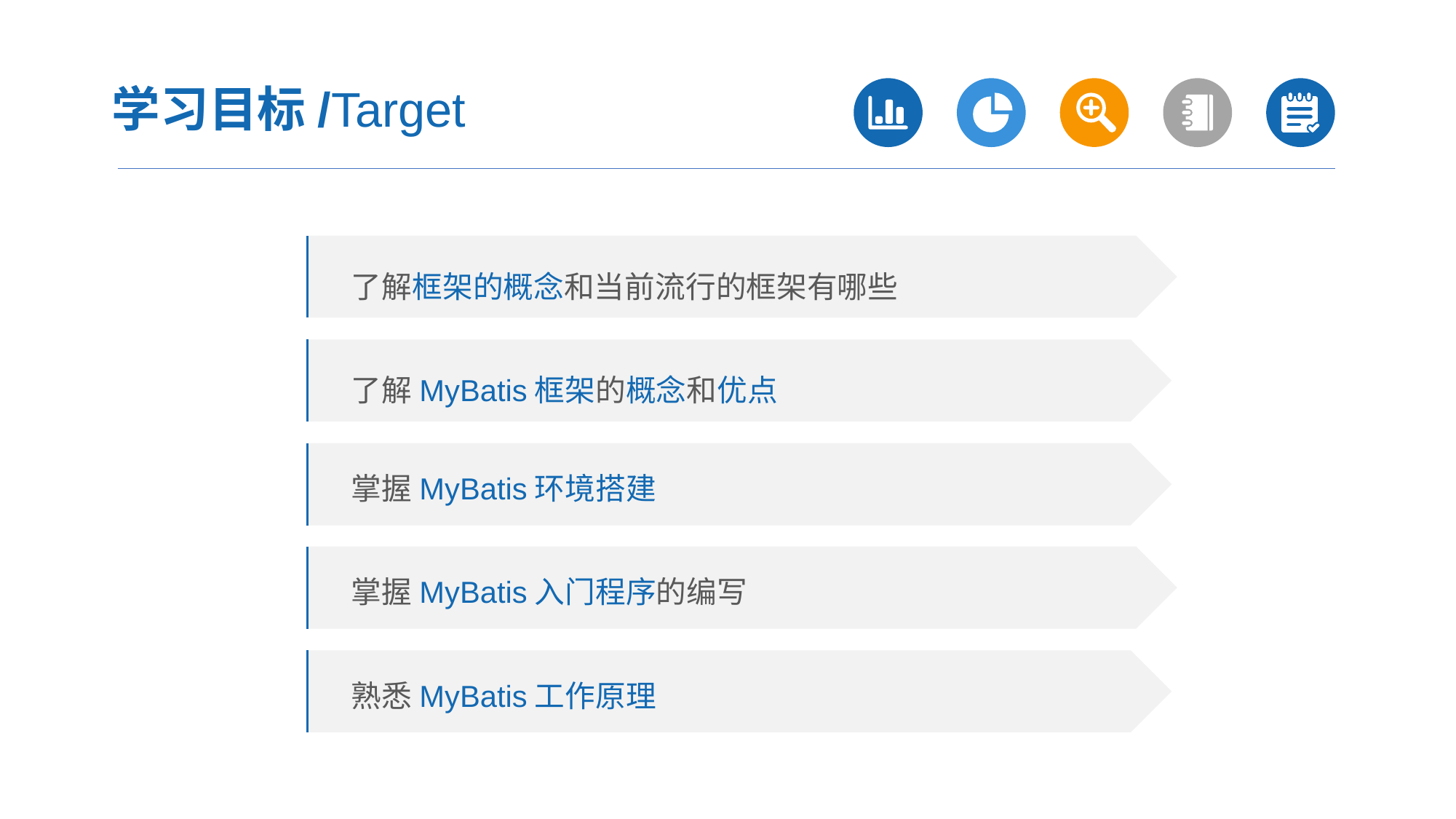

学习目标/Target
    了解框架的概念和当前流行的框架有哪些

    了解MyBatis框架的概念和优点

    掌握MyBatis环境搭建

    掌握MyBatis入门程序的编写

    熟悉MyBatis工作原理